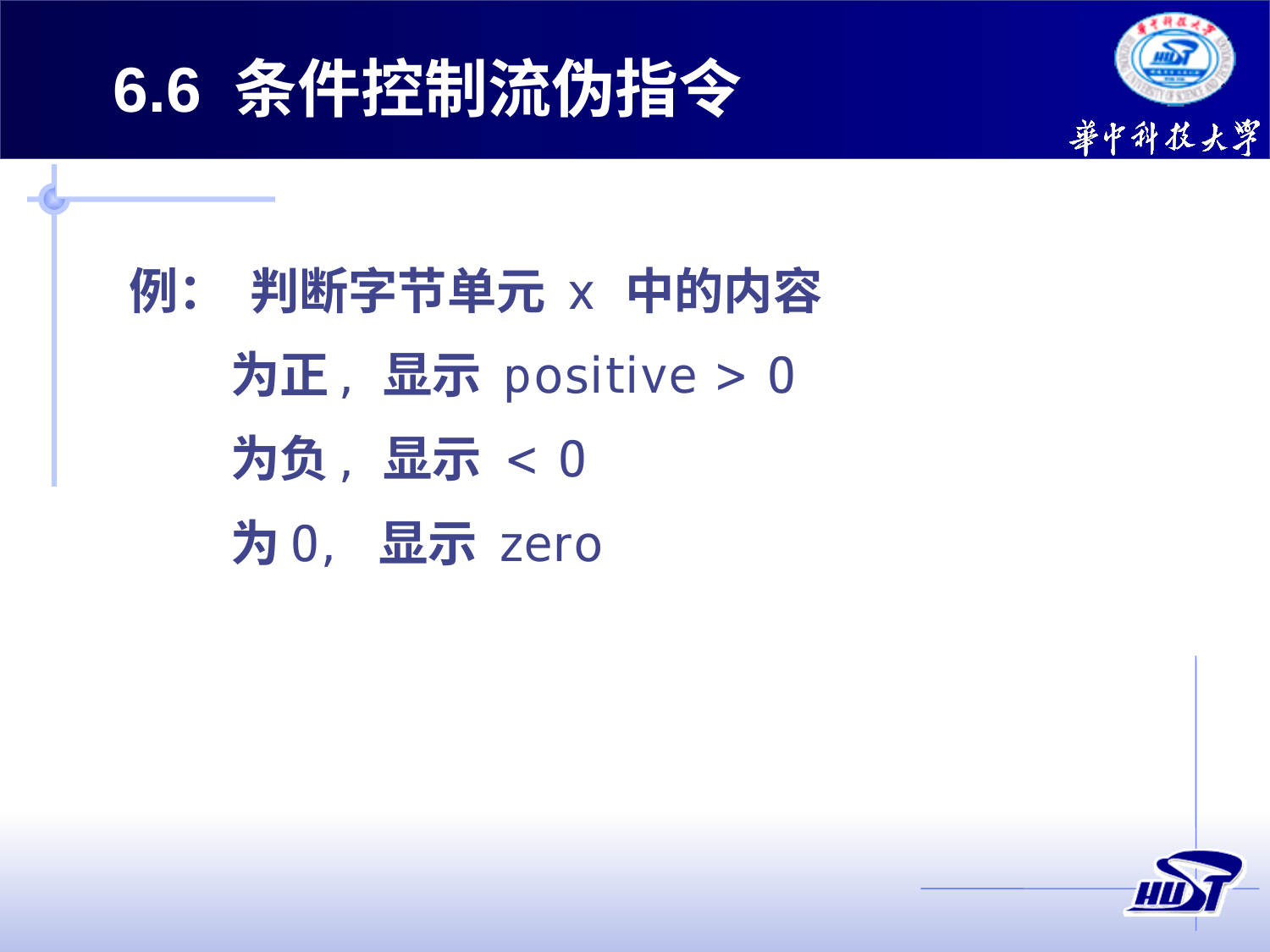

6.6 条件控制流伪指令
例：  判断字节单元 x 中的内容
        为正, 显示 positive > 0
        为负, 显示 < 0
        为0,  显示 zero